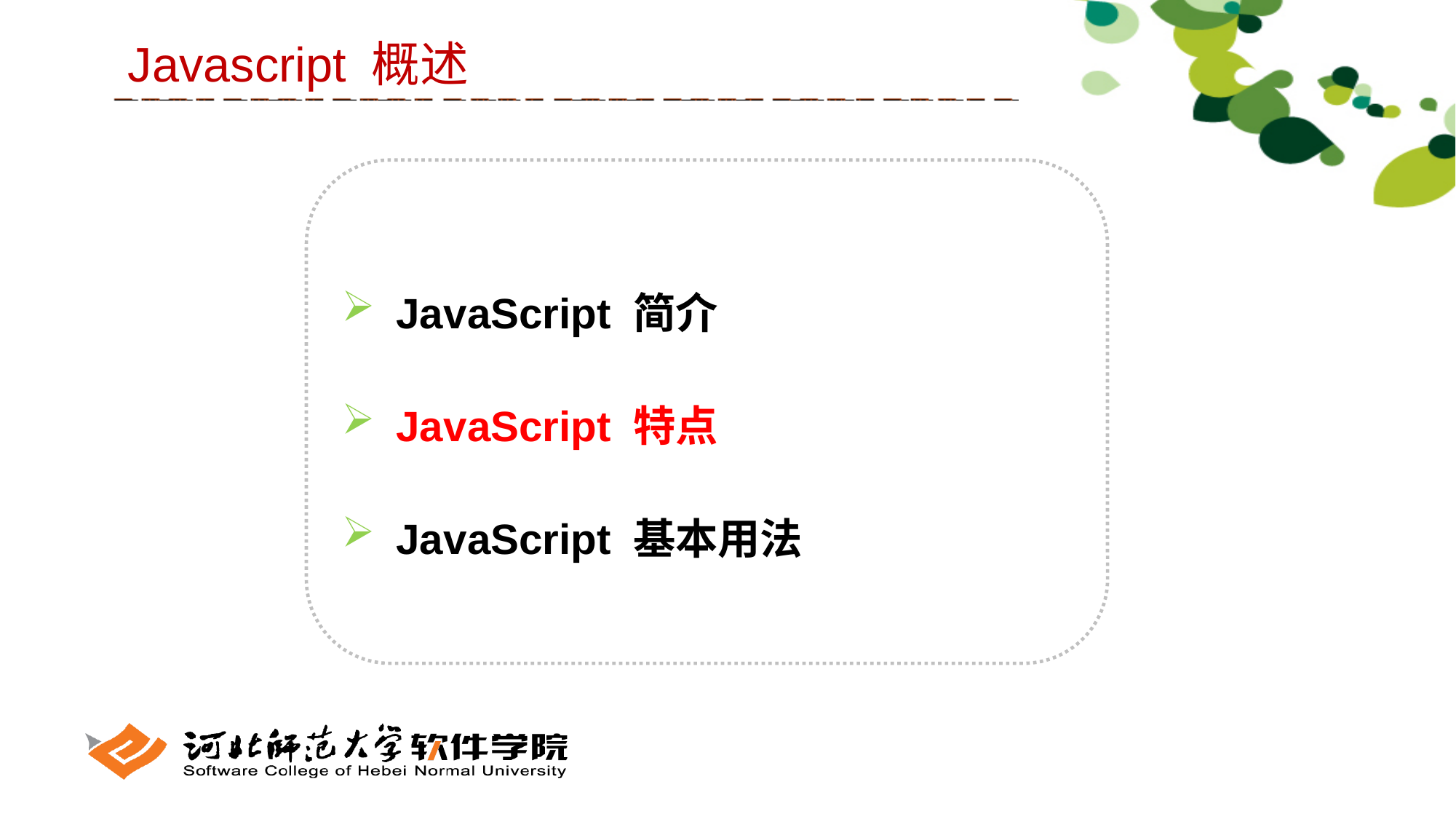

Javascript 概述
JavaScript 简介
JavaScript 特点
JavaScript 基本用法